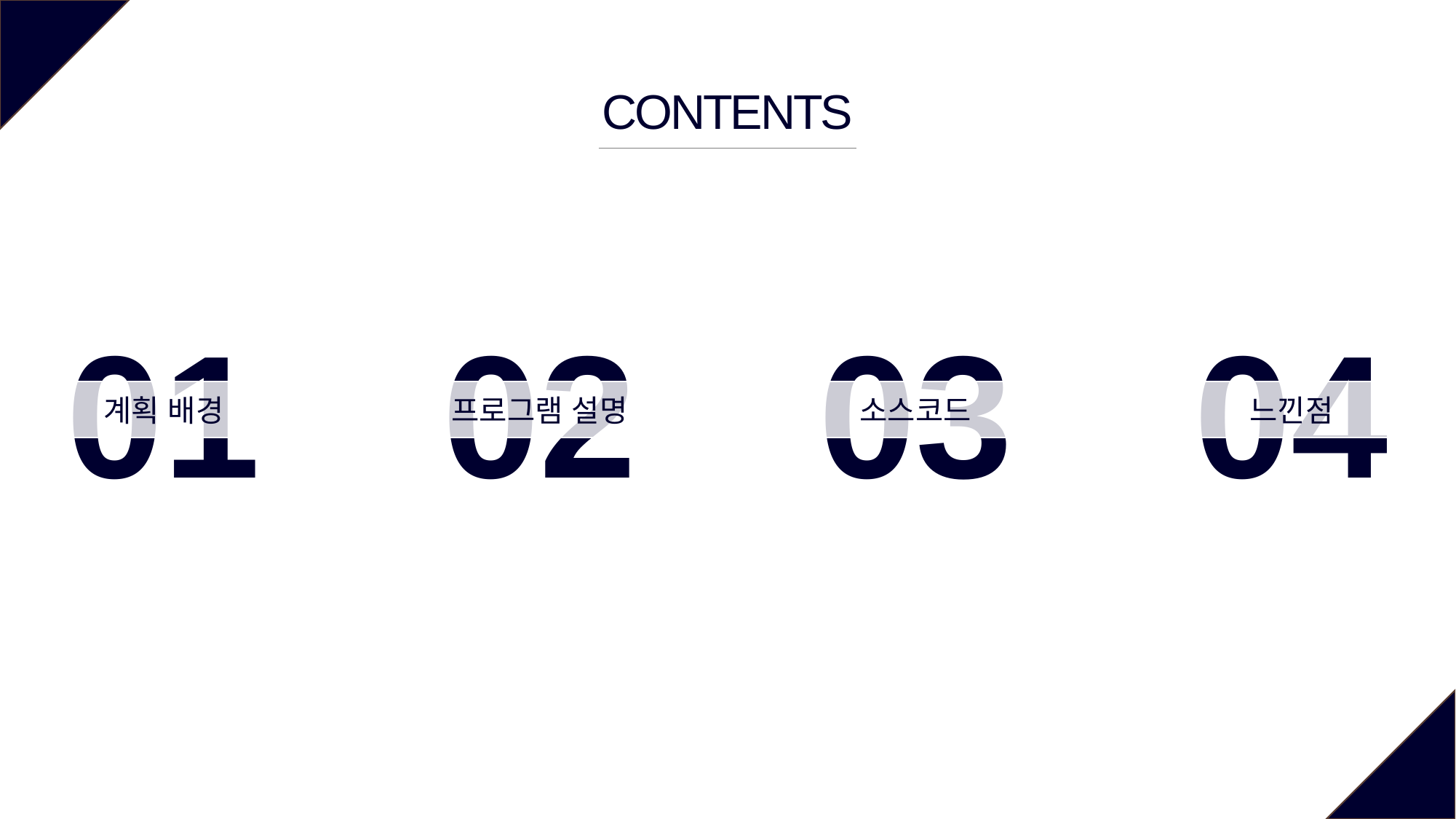

CONTENTS
01
02
03
04
계획 배경
프로그램 설명
소스코드
느낀점